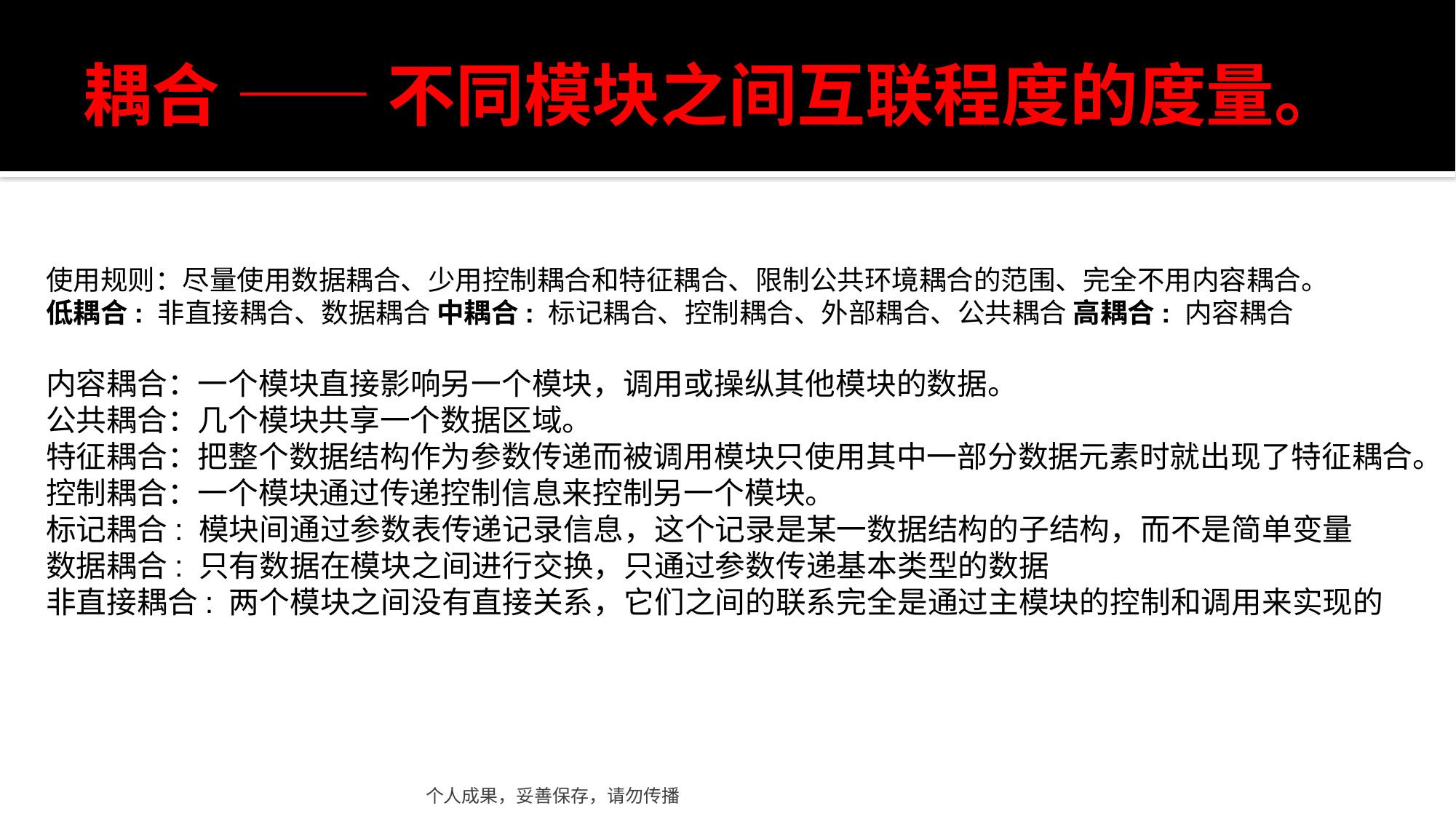

# 耦合 —— 不同模块之间互联程度的度量。
使用规则：尽量使用数据耦合、少用控制耦合和特征耦合、限制公共环境耦合的范围、完全不用内容耦合。
低耦合: 非直接耦合、数据耦合 中耦合: 标记耦合、控制耦合、外部耦合、公共耦合 高耦合: 内容耦合

内容耦合：一个模块直接影响另一个模块，调用或操纵其他模块的数据。
公共耦合：几个模块共享一个数据区域。
特征耦合：把整个数据结构作为参数传递而被调用模块只使用其中一部分数据元素时就出现了特征耦合。
控制耦合：一个模块通过传递控制信息来控制另一个模块。
标记耦合: 模块间通过参数表传递记录信息，这个记录是某一数据结构的子结构，而不是简单变量
数据耦合: 只有数据在模块之间进行交换，只通过参数传递基本类型的数据
非直接耦合: 两个模块之间没有直接关系，它们之间的联系完全是通过主模块的控制和调用来实现的

个人成果，妥善保存，请勿传播